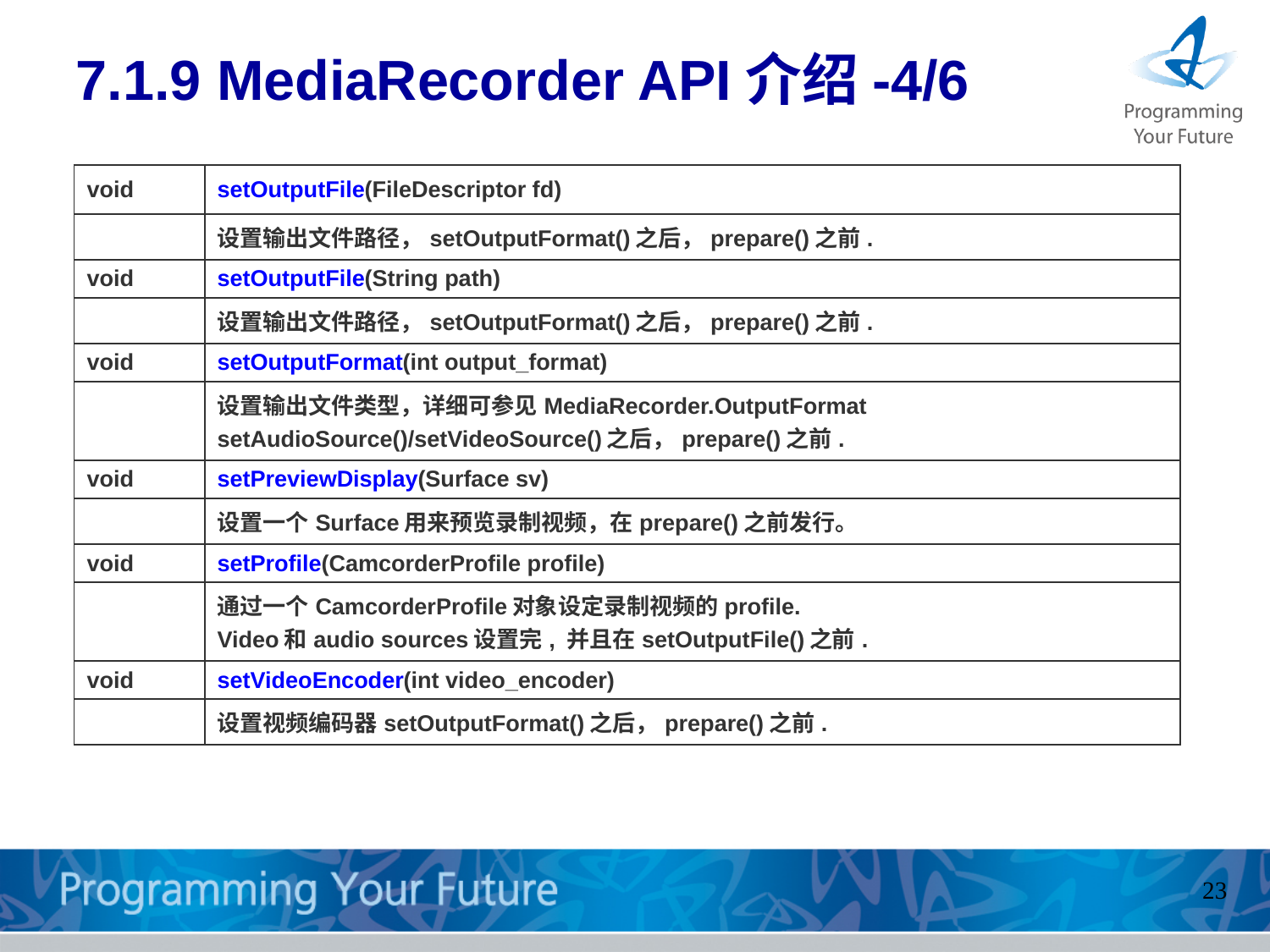

7.1.9 MediaRecorder API介绍-4/6
| void | setOutputFile(FileDescriptor fd) |
| --- | --- |
|  | 设置输出文件路径，setOutputFormat()之后，prepare()之前. |
| void | setOutputFile(String path) |
|  | 设置输出文件路径，setOutputFormat()之后，prepare()之前. |
| void | setOutputFormat(int output\_format) |
|  | 设置输出文件类型，详细可参见MediaRecorder.OutputFormat setAudioSource()/setVideoSource()之后，prepare()之前. |
| void | setPreviewDisplay(Surface sv) |
|  | 设置一个Surface用来预览录制视频，在prepare()之前发行。 |
| void | setProfile(CamcorderProfile profile) |
|  | 通过一个CamcorderProfile对象设定录制视频的profile. Video和audio sources设置完, 并且在setOutputFile()之前. |
| void | setVideoEncoder(int video\_encoder) |
|  | 设置视频编码器setOutputFormat()之后，prepare()之前. |